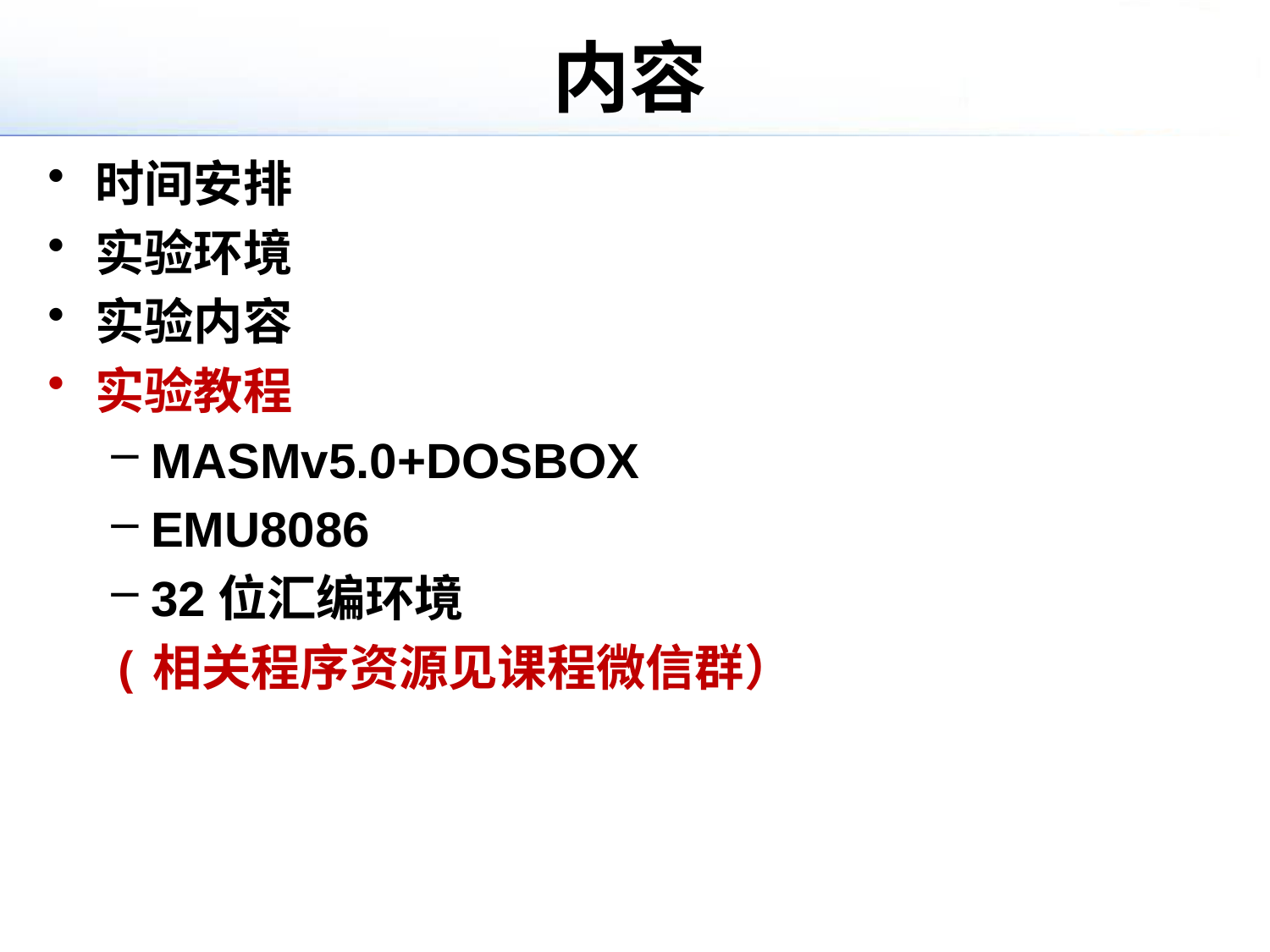

# 内容
时间安排
实验环境
实验内容
实验教程
MASMv5.0+DOSBOX
EMU8086
32位汇编环境
(相关程序资源见课程微信群）